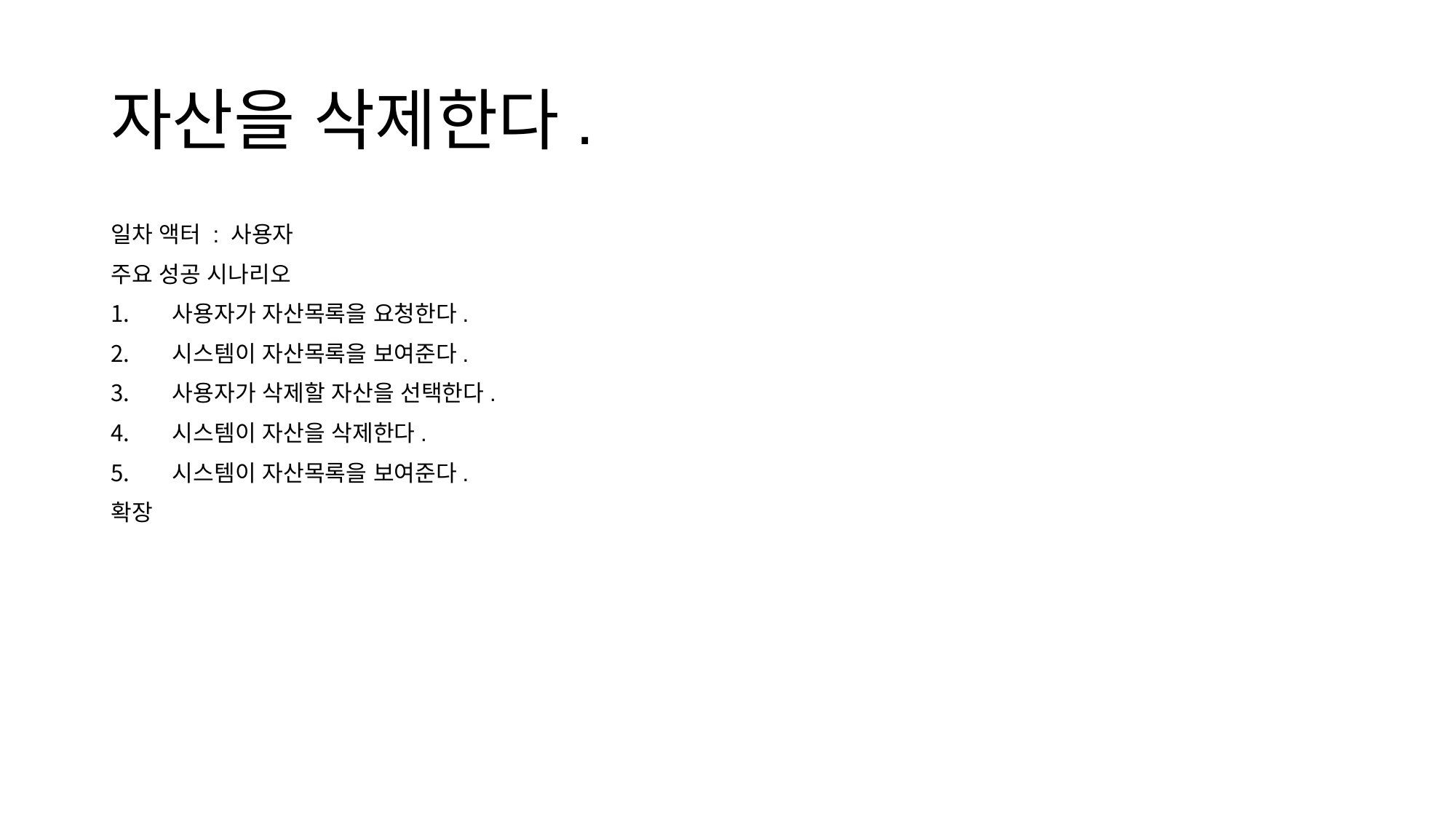

# 자산을 삭제한다.
일차 액터 : 사용자
주요 성공 시나리오
사용자가 자산목록을 요청한다.
시스템이 자산목록을 보여준다.
사용자가 삭제할 자산을 선택한다.
시스템이 자산을 삭제한다.
시스템이 자산목록을 보여준다.
확장